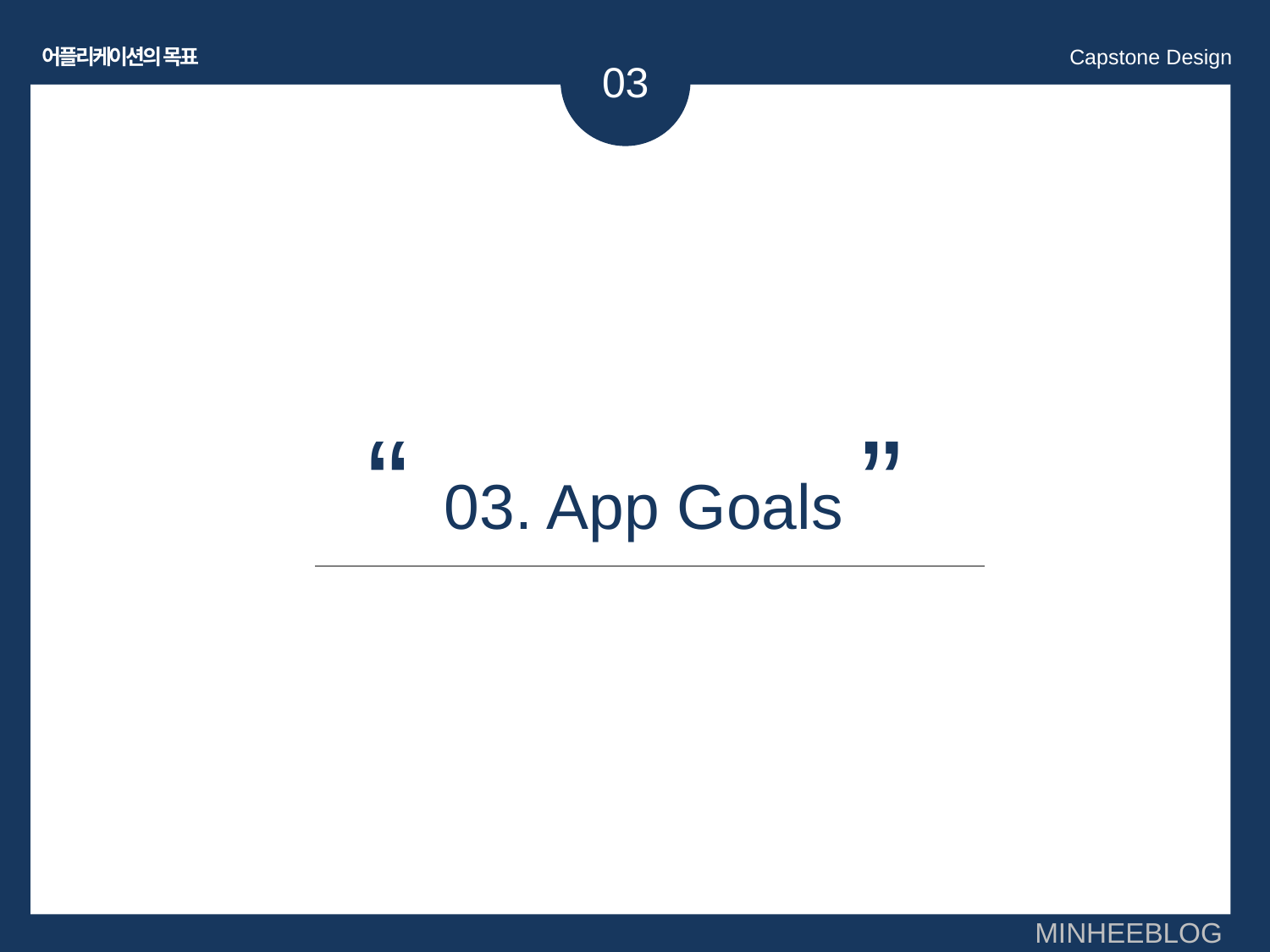

03
어플리케이션의 목표
Capstone Design

“ 03. App Goals ”
MINHEEBLOG